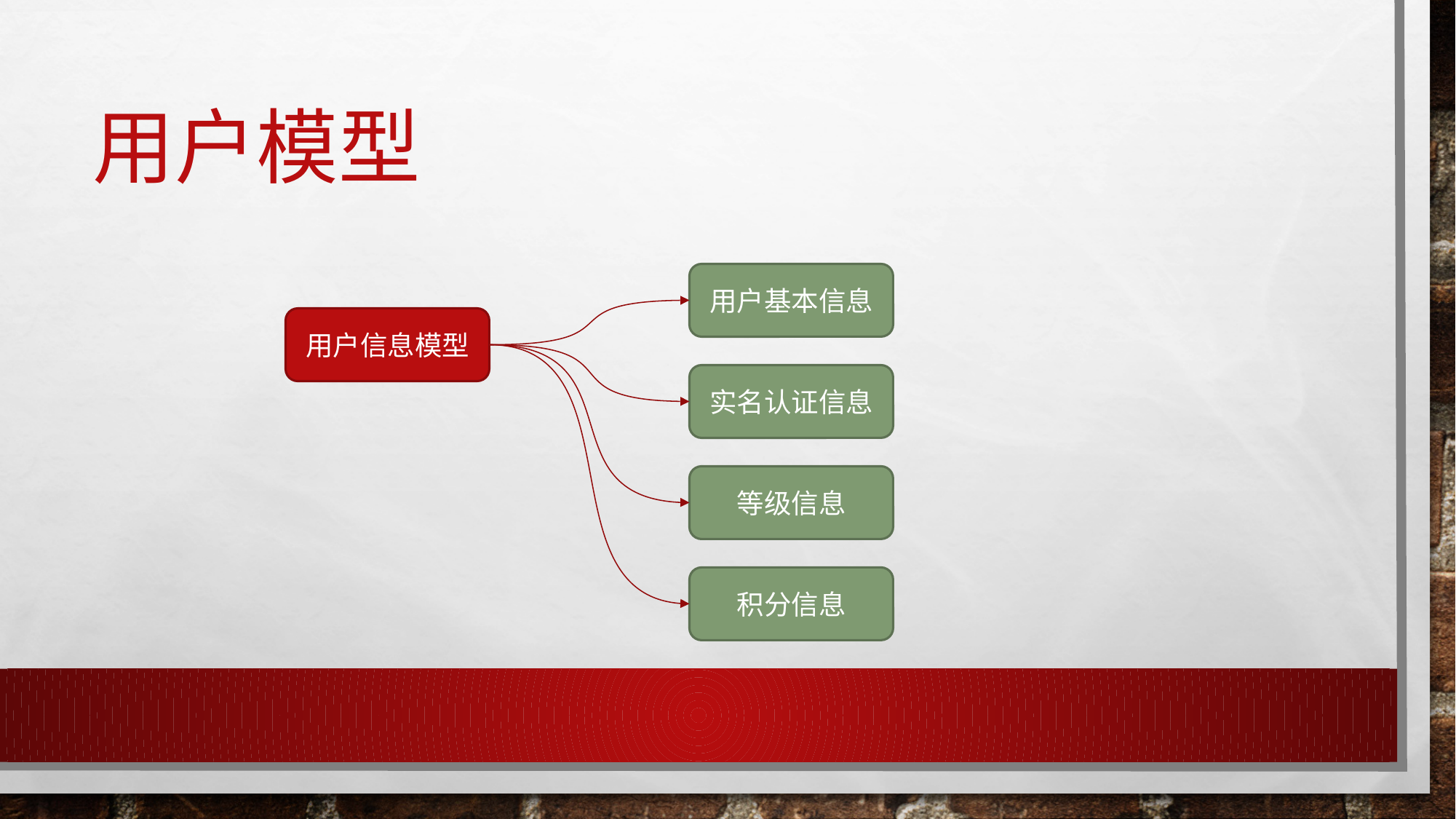

# 用户模型
用户基本信息
用户信息模型
实名认证信息
等级信息
积分信息